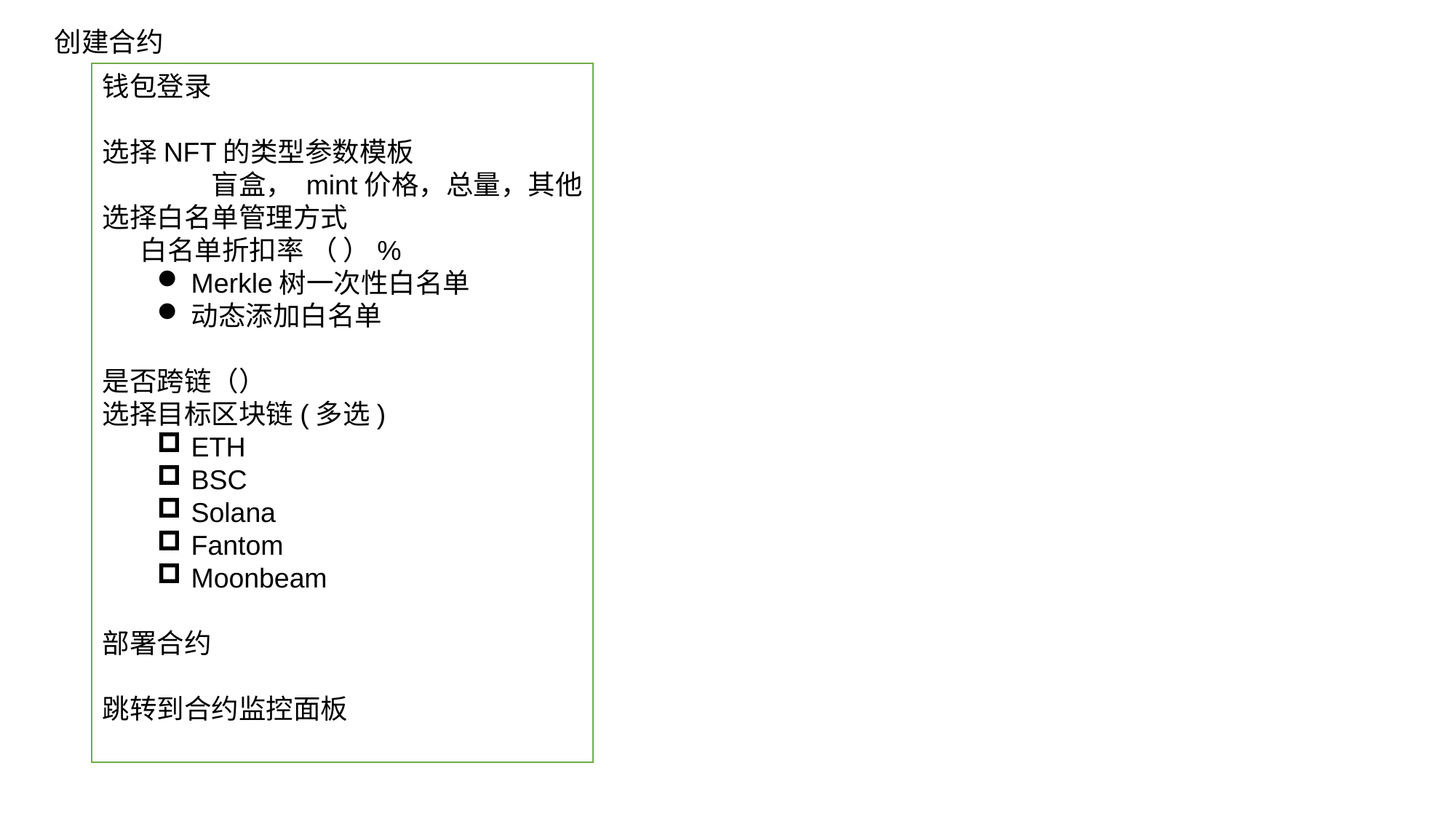

创建合约
钱包登录

选择NFT的类型参数模板
	盲盒， mint价格，总量，其他
选择白名单管理方式
     白名单折扣率 （ ）%
Merkle树一次性白名单
动态添加白名单

是否跨链（）
选择目标区块链(多选)
ETH
BSC
Solana
Fantom
Moonbeam

部署合约

跳转到合约监控面板